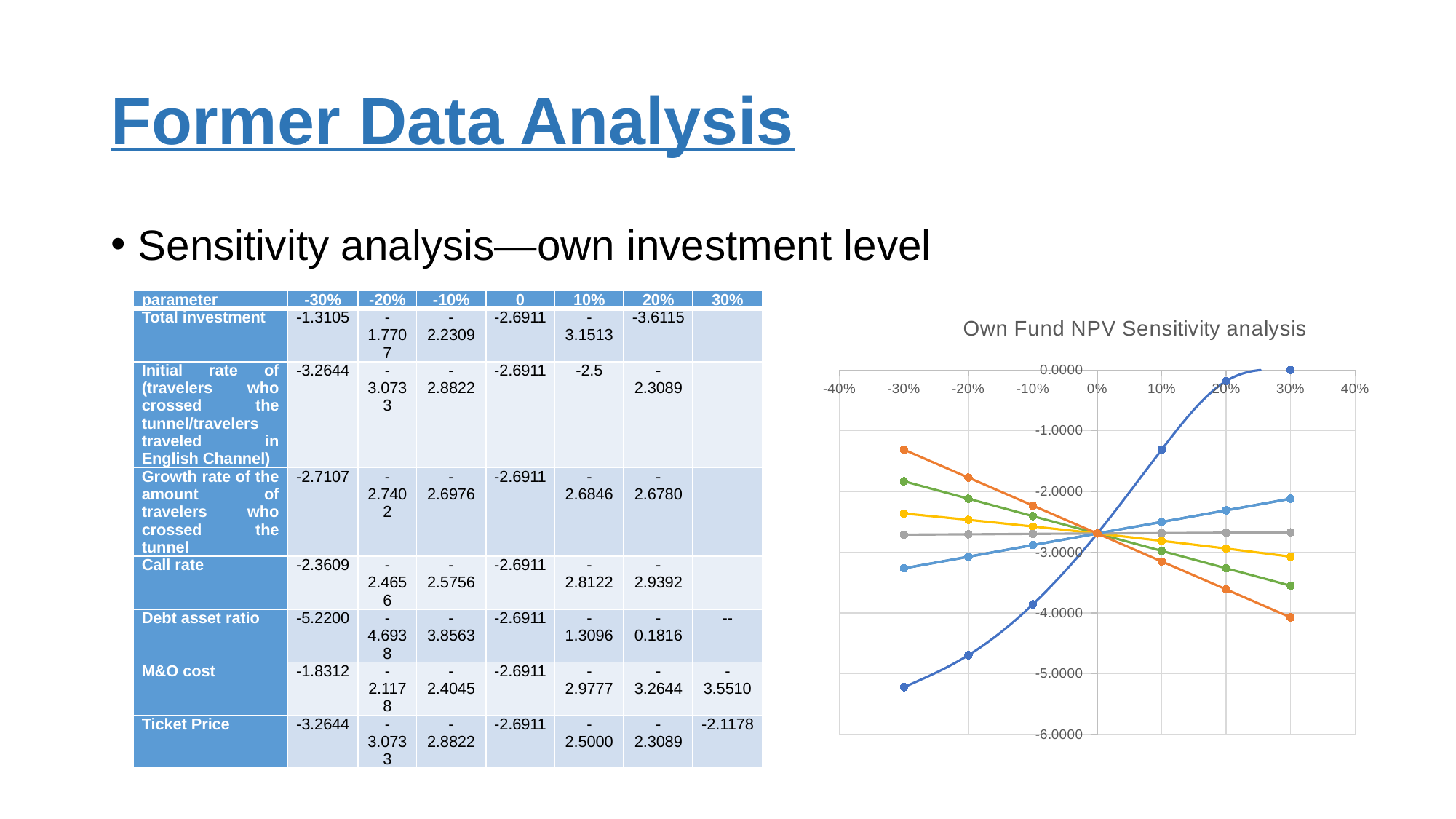

# Former Data Analysis
Sensitivity analysis—own investment level
| parameter | -30% | -20% | -10% | 0 | 10% | 20% | 30% |
| --- | --- | --- | --- | --- | --- | --- | --- |
| Total investment | -1.3105 | -1.7707 | -2.2309 | -2.6911 | -3.1513 | -3.6115 |  |
| Initial rate of (travelers who crossed the tunnel/travelers traveled in English Channel) | -3.2644 | -3.0733 | -2.8822 | -2.6911 | -2.5 | -2.3089 |  |
| Growth rate of the amount of travelers who crossed the tunnel | -2.7107 | -2.7402 | -2.6976 | -2.6911 | -2.6846 | -2.6780 |  |
| Call rate | -2.3609 | -2.4656 | -2.5756 | -2.6911 | -2.8122 | -2.9392 |  |
| Debt asset ratio | -5.2200 | -4.6938 | -3.8563 | -2.6911 | -1.3096 | -0.1816 | -- |
| M&O cost | -1.8312 | -2.1178 | -2.4045 | -2.6911 | -2.9777 | -3.2644 | -3.5510 |
| Ticket Price | -3.2644 | -3.0733 | -2.8822 | -2.6911 | -2.5000 | -2.3089 | -2.1178 |

### Chart: Own Fund NPV Sensitivity analysis

| Category | 项目总投资 | 最初隧道旅客人数比例 | 隧道运营量增长率 | 贷款利率 | 负债率 | 维护成本占总收入比重 | 票价 |
|---|---|---|---|---|---|---|---|